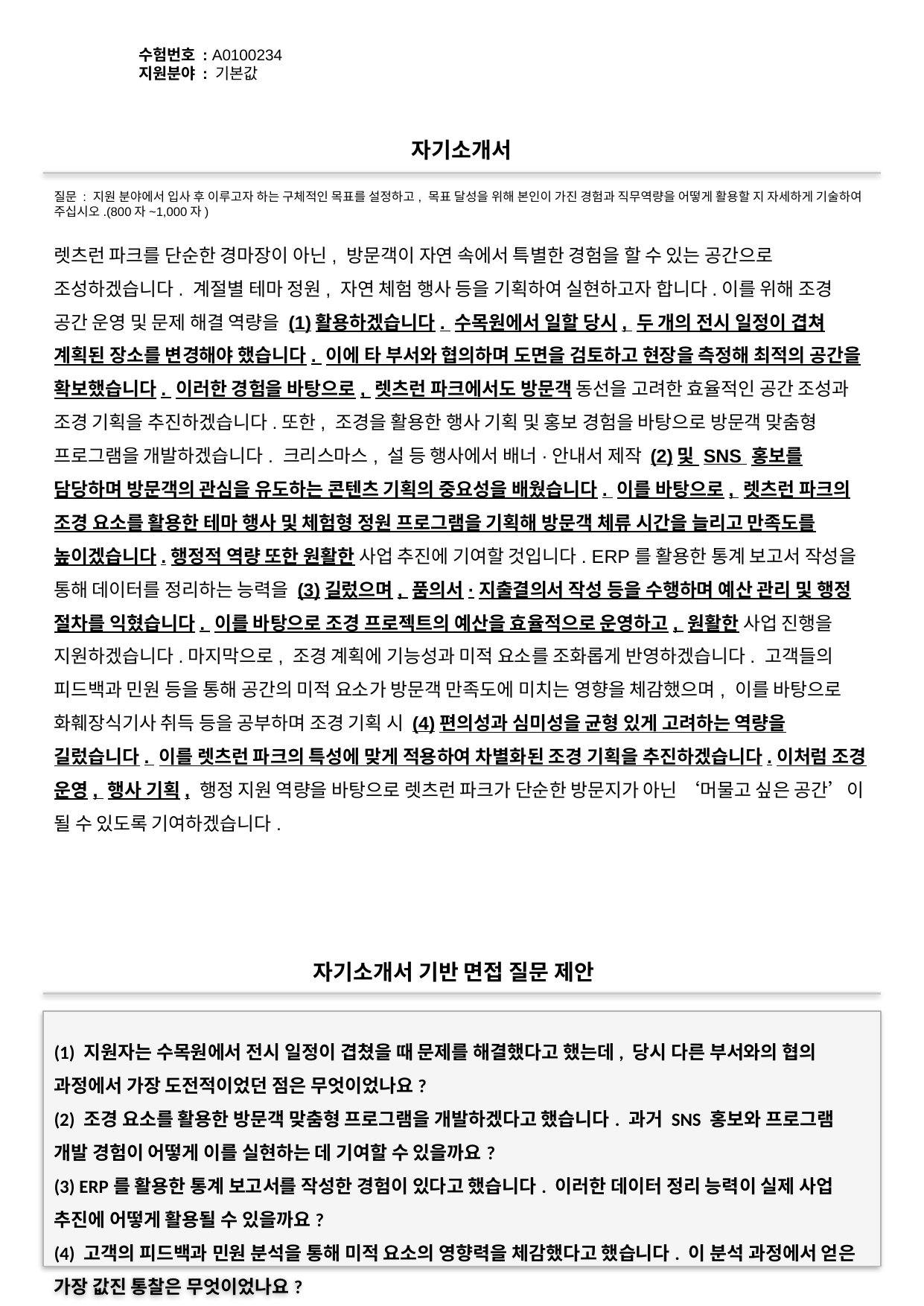

수험번호 : A0100234
지원분야 : 기본값
#

자기소개서

질문 : 지원 분야에서 입사 후 이루고자 하는 구체적인 목표를 설정하고, 목표 달성을 위해 본인이 가진 경험과 직무역량을 어떻게 활용할 지 자세하게 기술하여 주십시오.(800자~1,000자)

렛츠런 파크를 단순한 경마장이 아닌, 방문객이 자연 속에서 특별한 경험을 할 수 있는 공간으로 조성하겠습니다. 계절별 테마 정원, 자연 체험 행사 등을 기획하여 실현하고자 합니다.이를 위해 조경 공간 운영 및 문제 해결 역량을 (1)활용하겠습니다. 수목원에서 일할 당시, 두 개의 전시 일정이 겹쳐 계획된 장소를 변경해야 했습니다. 이에 타 부서와 협의하며 도면을 검토하고 현장을 측정해 최적의 공간을 확보했습니다. 이러한 경험을 바탕으로, 렛츠런 파크에서도 방문객 동선을 고려한 효율적인 공간 조성과 조경 기획을 추진하겠습니다.또한, 조경을 활용한 행사 기획 및 홍보 경험을 바탕으로 방문객 맞춤형 프로그램을 개발하겠습니다. 크리스마스, 설 등 행사에서 배너·안내서 제작 (2)및 SNS 홍보를 담당하며 방문객의 관심을 유도하는 콘텐츠 기획의 중요성을 배웠습니다. 이를 바탕으로, 렛츠런 파크의 조경 요소를 활용한 테마 행사 및 체험형 정원 프로그램을 기획해 방문객 체류 시간을 늘리고 만족도를 높이겠습니다.행정적 역량 또한 원활한 사업 추진에 기여할 것입니다. ERP를 활용한 통계 보고서 작성을 통해 데이터를 정리하는 능력을 (3)길렀으며, 품의서·지출결의서 작성 등을 수행하며 예산 관리 및 행정 절차를 익혔습니다. 이를 바탕으로 조경 프로젝트의 예산을 효율적으로 운영하고, 원활한 사업 진행을 지원하겠습니다.마지막으로, 조경 계획에 기능성과 미적 요소를 조화롭게 반영하겠습니다. 고객들의 피드백과 민원 등을 통해 공간의 미적 요소가 방문객 만족도에 미치는 영향을 체감했으며, 이를 바탕으로 화훼장식기사 취득 등을 공부하며 조경 기획 시 (4)편의성과 심미성을 균형 있게 고려하는 역량을 길렀습니다. 이를 렛츠런 파크의 특성에 맞게 적용하여 차별화된 조경 기획을 추진하겠습니다.이처럼 조경 운영, 행사 기획, 행정 지원 역량을 바탕으로 렛츠런 파크가 단순한 방문지가 아닌 ‘머물고 싶은 공간’이 될 수 있도록 기여하겠습니다.

자기소개서 기반 면접 질문 제안

(1) 지원자는 수목원에서 전시 일정이 겹쳤을 때 문제를 해결했다고 했는데, 당시 다른 부서와의 협의 과정에서 가장 도전적이었던 점은 무엇이었나요?
(2) 조경 요소를 활용한 방문객 맞춤형 프로그램을 개발하겠다고 했습니다. 과거 SNS 홍보와 프로그램 개발 경험이 어떻게 이를 실현하는 데 기여할 수 있을까요?
(3) ERP를 활용한 통계 보고서를 작성한 경험이 있다고 했습니다. 이러한 데이터 정리 능력이 실제 사업 추진에 어떻게 활용될 수 있을까요?
(4) 고객의 피드백과 민원 분석을 통해 미적 요소의 영향력을 체감했다고 했습니다. 이 분석 과정에서 얻은 가장 값진 통찰은 무엇이었나요?